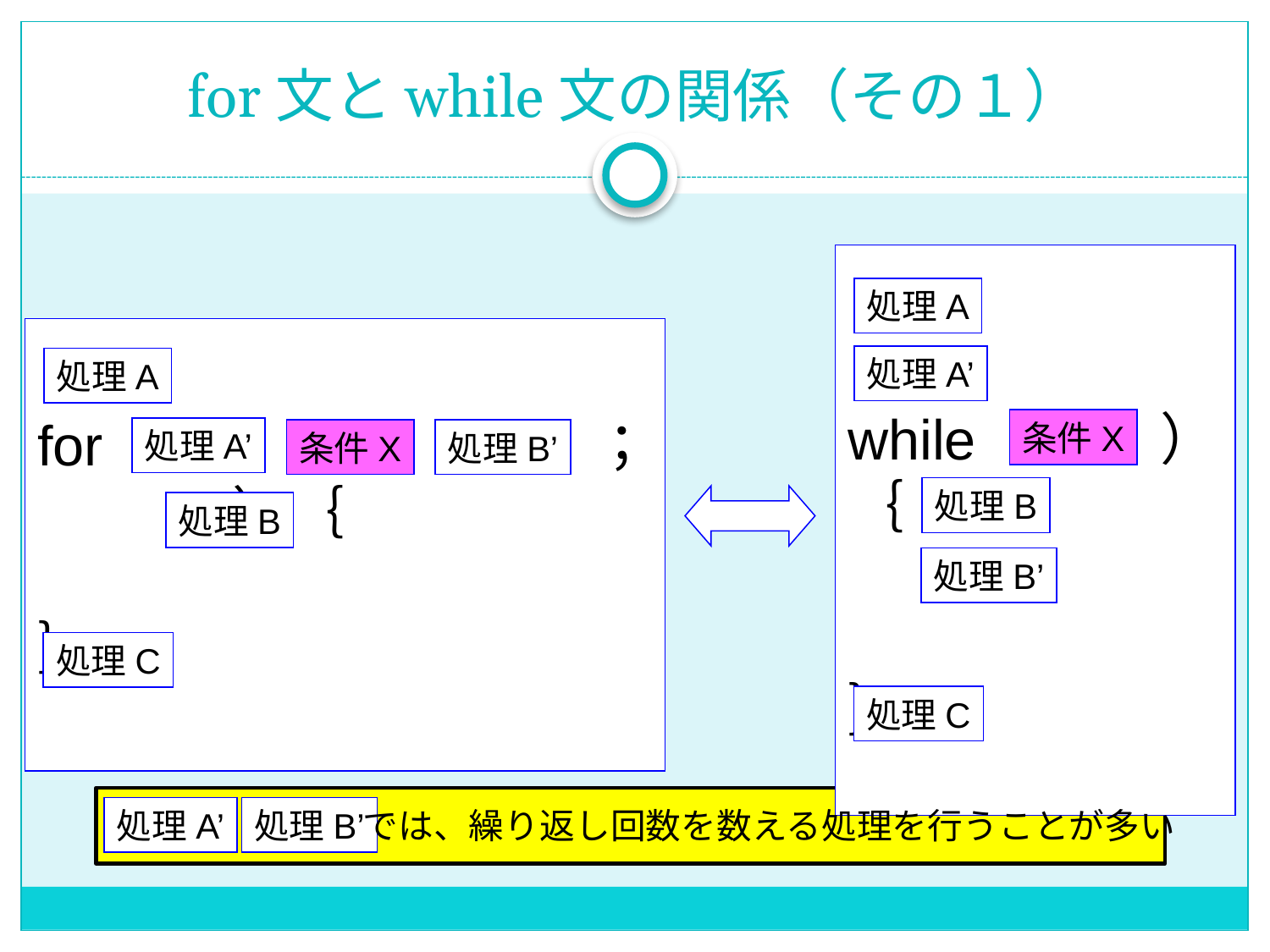

# for文とwhile文の関係（その１）

while（         ）｛

｝

処理A

for（　　　 ；　　　 ；　　　  ）｛
｝

処理A’
処理A
条件X
処理A’
条件X
処理B’
処理B

処理B
処理B’
処理C
処理C

では、繰り返し回数を数える処理を行うことが多い
処理A’
処理B’